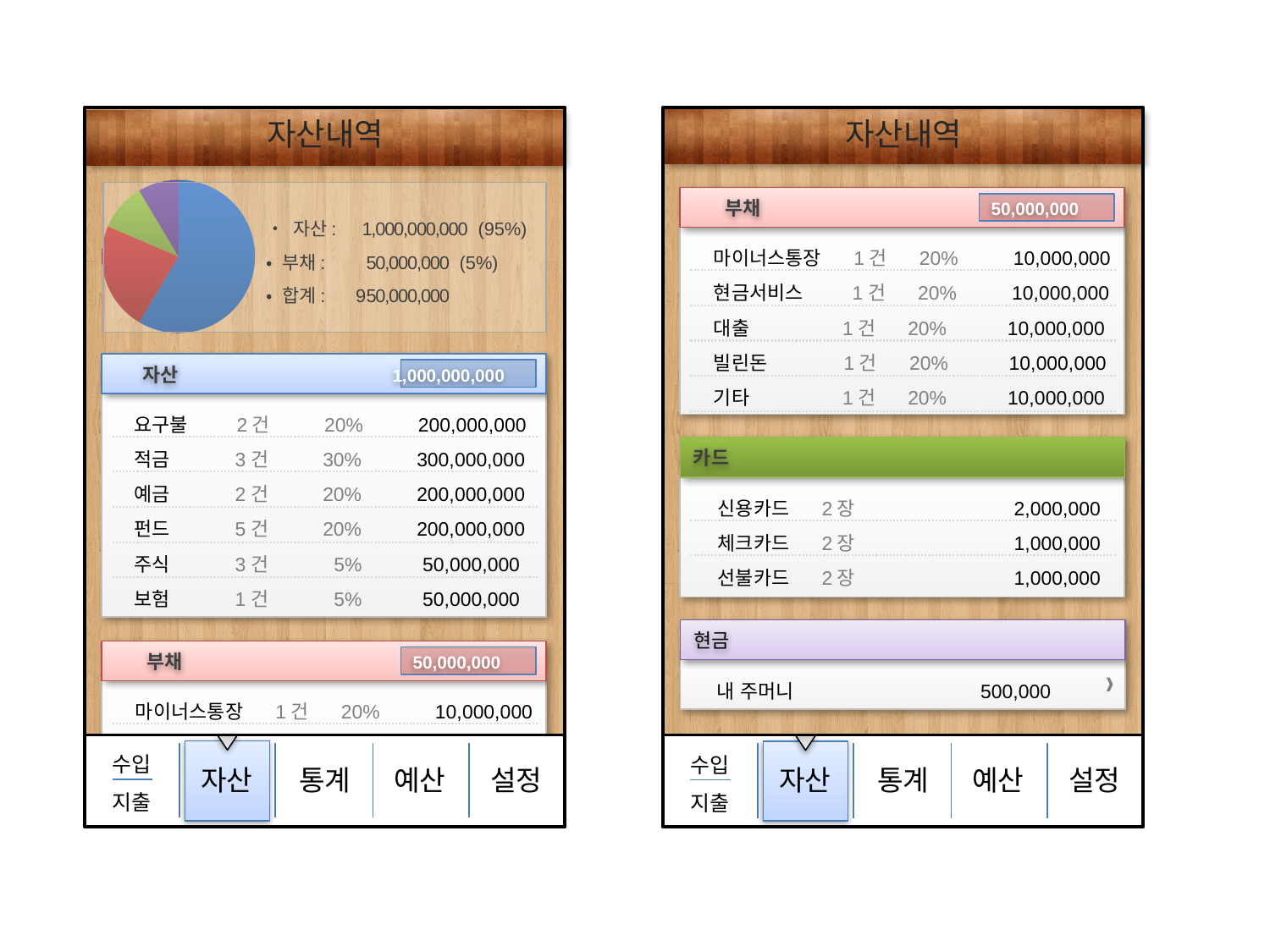

수입
지출

자산
통계
예산
설정
자산내역

### Chart

| Category | 판매 |
|---|---|
| 1분기 | 8.2 |
| 2분기 | 3.2 |
| 3분기 | 1.4 |
| 4분기 | 1.2 |
• 자산:     1,000,000,000  (95%)
• 부채:        50,000,000  (5%)
• 합계:      950,000,000

자산                                      1,000,000,000

요구불        2건         20%          200,000,000
적금           3건         30%          300,000,000
예금           2건         20%          200,000,000
펀드           5건         20%          200,000,000
주식           3건           5%           50,000,000
보험           1건           5%           50,000,000

부채                                         50,000,000

마이너스통장     1건     20%          10,000,000
현금서비스        1건     20%          10,000,000
대출                1건     20%           10,000,000
빌린돈             1건     20%           10,000,000
기타                1건     20%           10,000,000

수입
지출

자산
통계
예산
설정
자산내역

부채                                         50,000,000

마이너스통장     1건     20%          10,000,000
현금서비스        1건     20%          10,000,000
대출                1건     20%           10,000,000
빌린돈             1건     20%           10,000,000
기타                1건     20%           10,000,000

카드

신용카드     2장                            2,000,000
체크카드     2장                            1,000,000
선불카드     2장                            1,000,000

현금

내 주머니                                 500,000